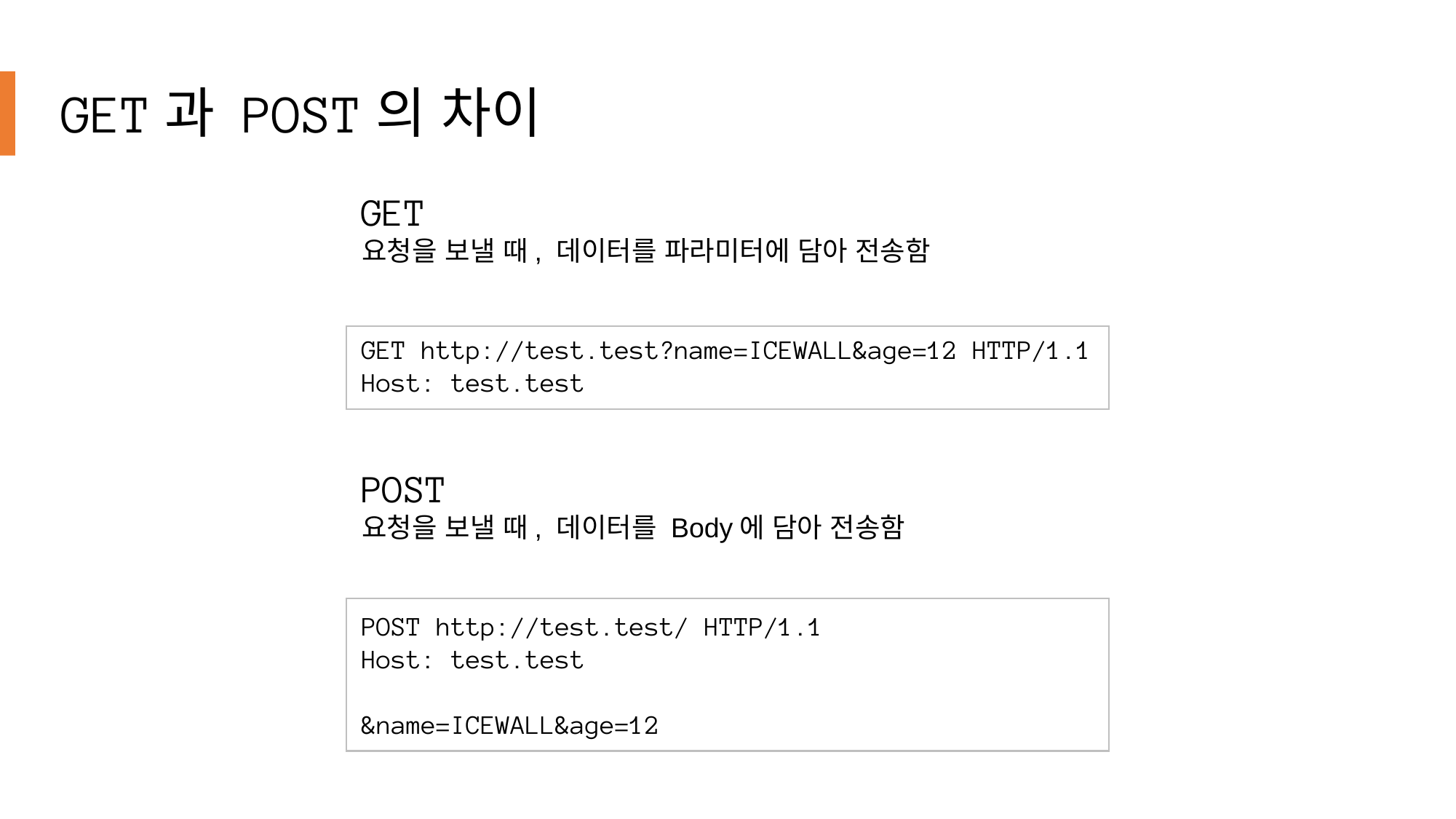

# GET과 POST의 차이

GET
요청을 보낼 때, 데이터를 파라미터에 담아 전송함

GET http://test.test?name=ICEWALL&age=12 HTTP/1.1
Host: test.test

POST
요청을 보낼 때, 데이터를 Body에 담아 전송함

POST http://test.test/ HTTP/1.1
Host: test.test

&name=ICEWALL&age=12